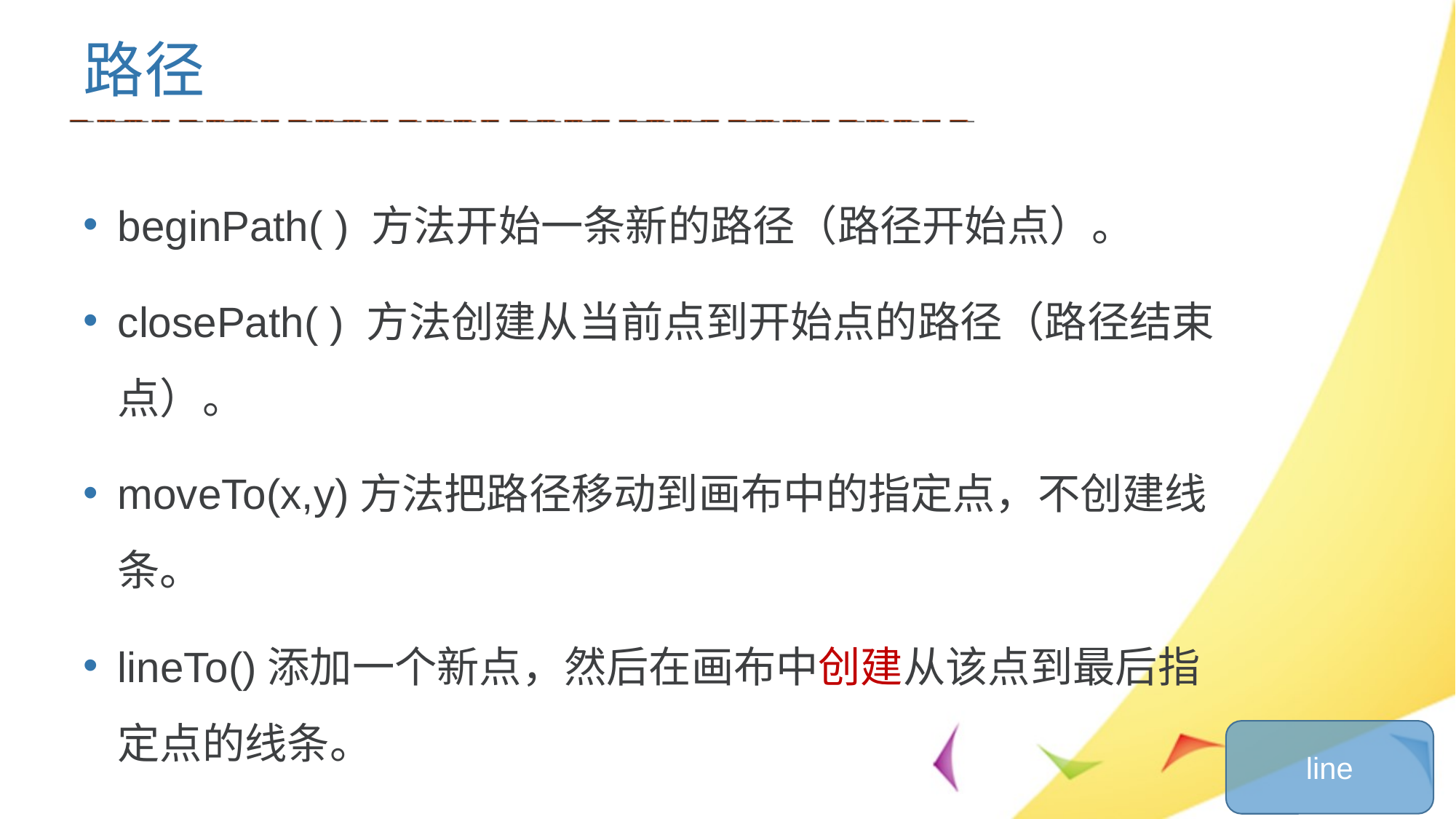

# 路径
beginPath( ) 方法开始一条新的路径（路径开始点）。
closePath( ) 方法创建从当前点到开始点的路径（路径结束点）。
moveTo(x,y)方法把路径移动到画布中的指定点，不创建线条。
lineTo()添加一个新点，然后在画布中创建从该点到最后指定点的线条。

line